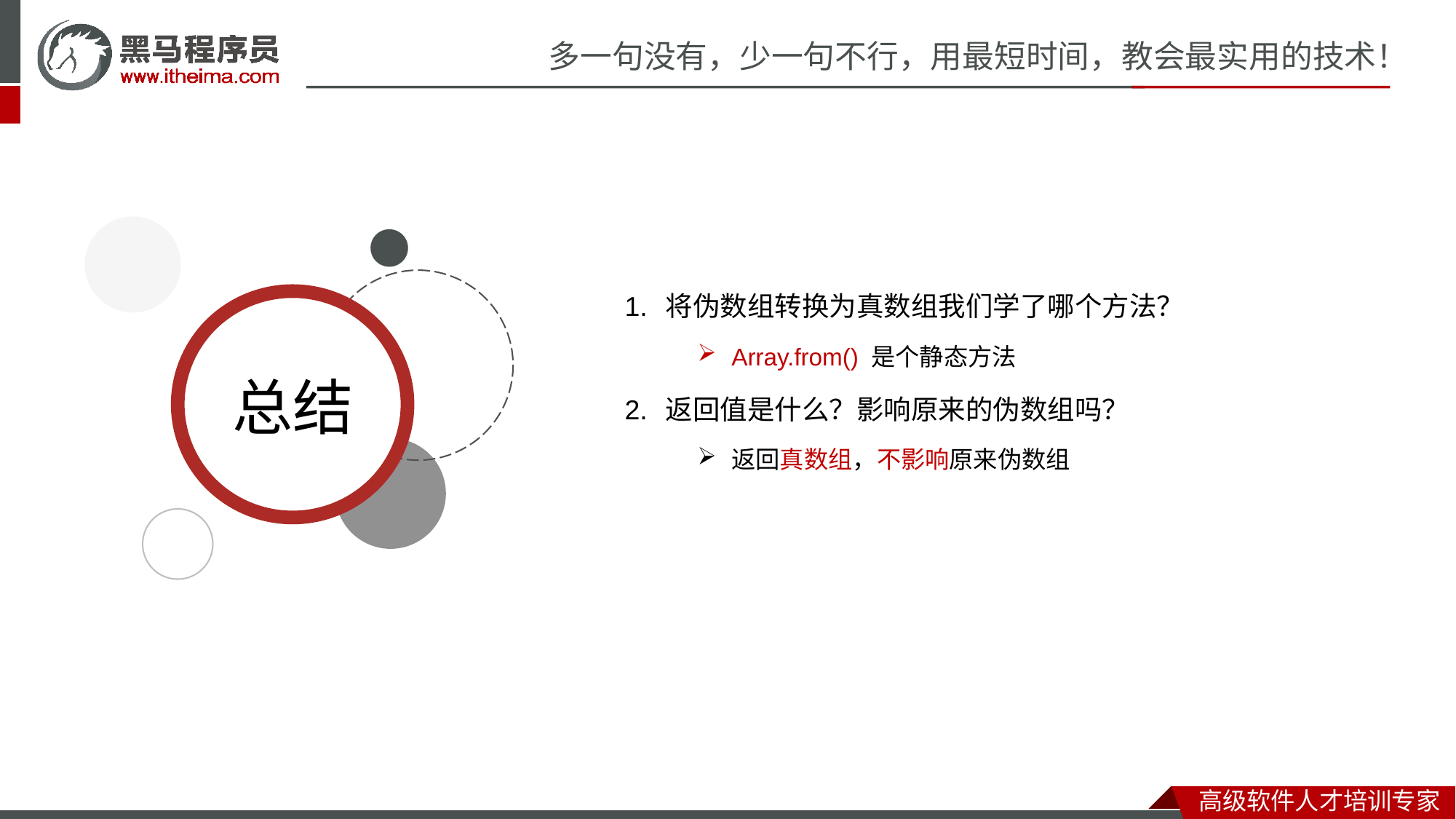

将伪数组转换为真数组我们学了哪个方法？
Array.from() 是个静态方法
返回值是什么？影响原来的伪数组吗？
返回真数组，不影响原来伪数组